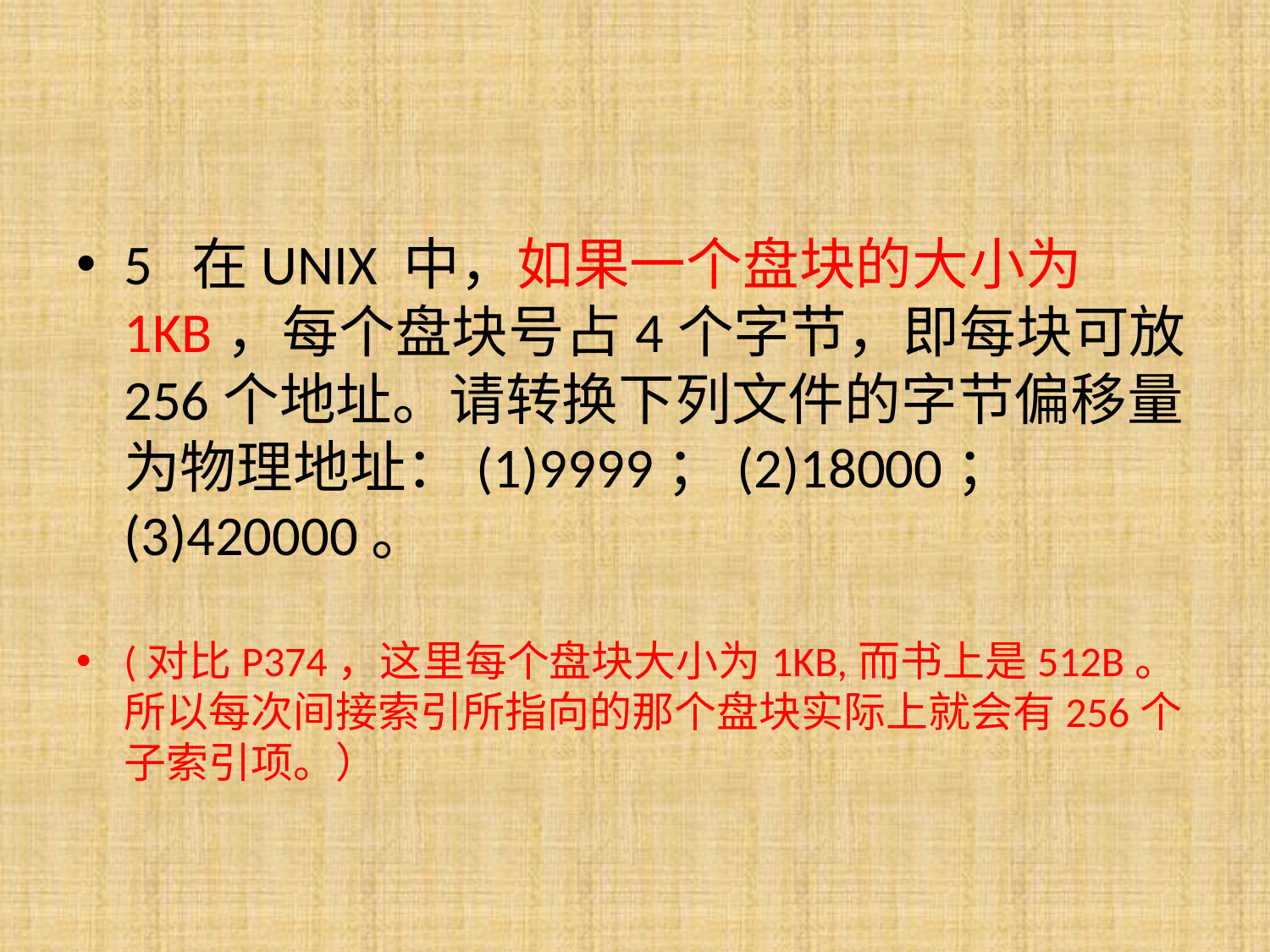

#
5  在UNIX 中，如果一个盘块的大小为1KB，每个盘块号占4个字节，即每块可放256个地址。请转换下列文件的字节偏移量为物理地址：(1)9999；(2)18000；(3)420000。

(对比P374，这里每个盘块大小为1KB,而书上是512B。所以每次间接索引所指向的那个盘块实际上就会有256个子索引项。）